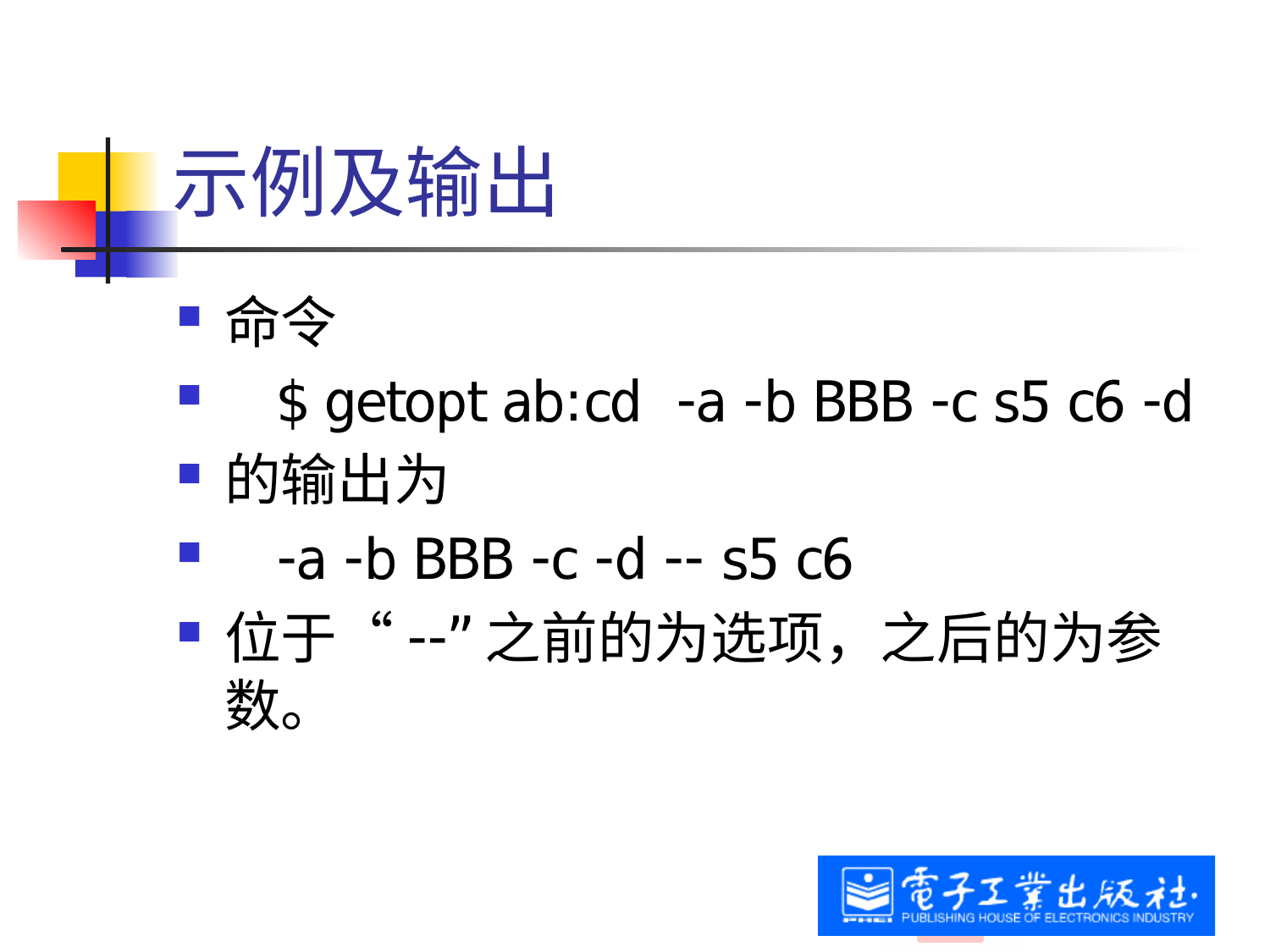

# 示例及输出
命令
   $ getopt ab:cd  -a -b BBB -c s5 c6 -d
的输出为
   -a -b BBB -c -d -- s5 c6
位于“--”之前的为选项，之后的为参数。